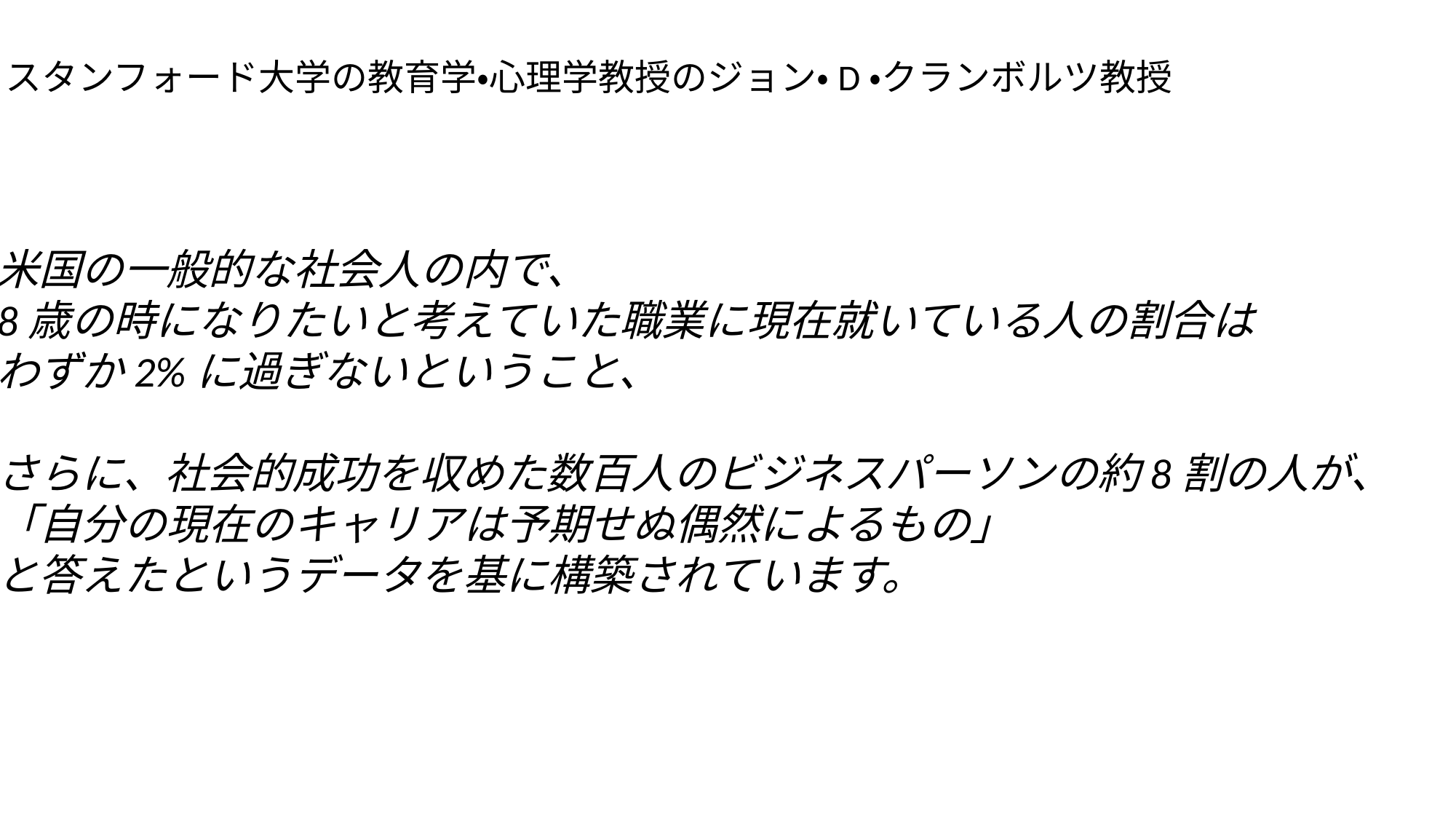

スタンフォード大学の教育学・心理学教授のジョン・D・クランボルツ教授
米国の一般的な社会人の内で、
8歳の時になりたいと考えていた職業に現在就いている人の割合は
わずか2%に過ぎないということ、

さらに、社会的成功を収めた数百人のビジネスパーソンの約8割の人が、
「自分の現在のキャリアは予期せぬ偶然によるもの」
と答えたというデータを基に構築されています。